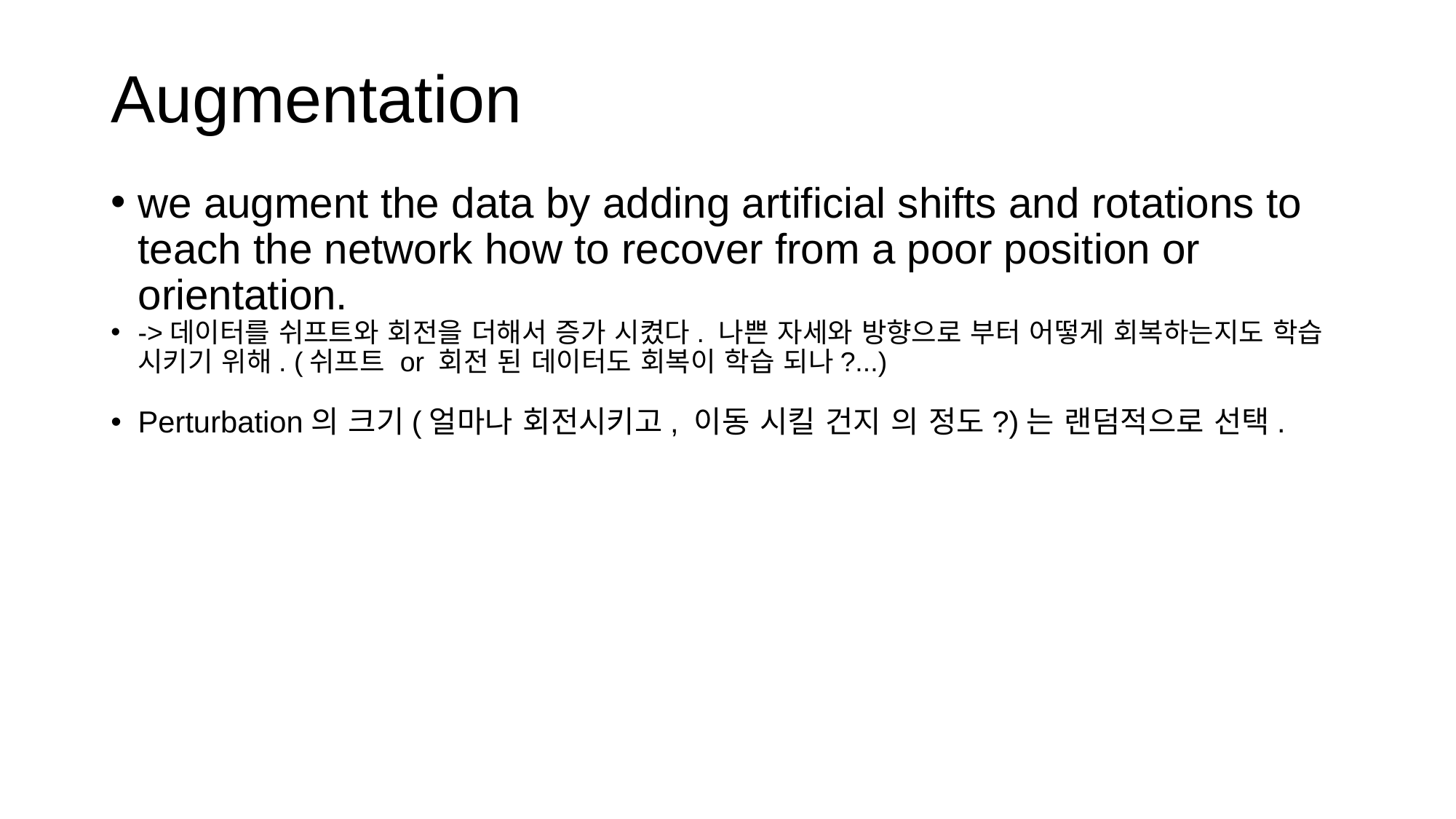

Augmentation
we augment the data by adding artificial shifts and rotations to teach the network how to recover from a poor position or orientation.
->데이터를 쉬프트와 회전을 더해서 증가 시켰다. 나쁜 자세와 방향으로 부터 어떻게 회복하는지도 학습 시키기 위해. (쉬프트 or 회전 된 데이터도 회복이 학습 되나?...)

Perturbation의 크기(얼마나 회전시키고, 이동 시킬 건지 의 정도?)는 랜덤적으로 선택.